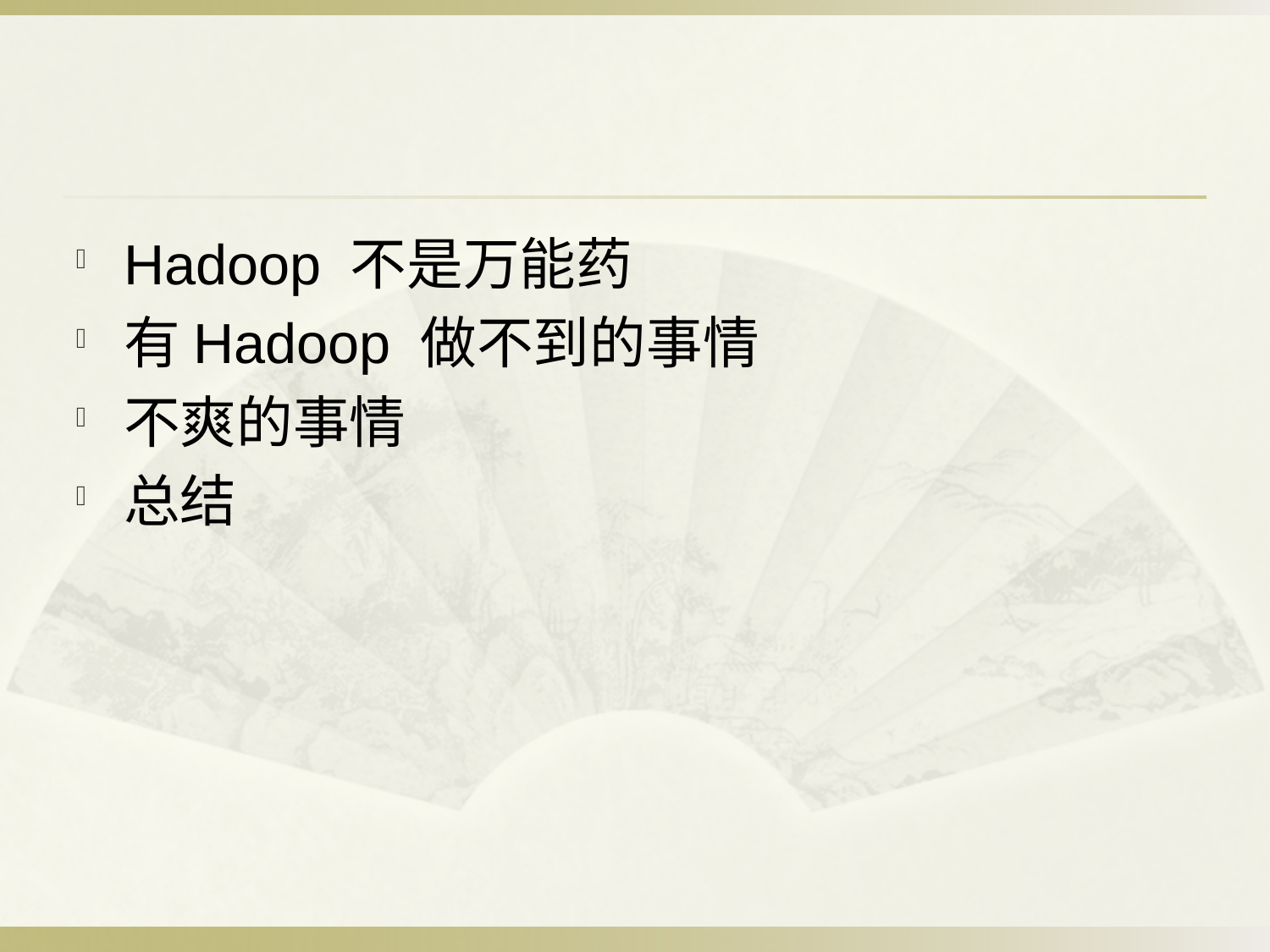

#
Hadoop 不是万能药
有Hadoop 做不到的事情
不爽的事情
总结